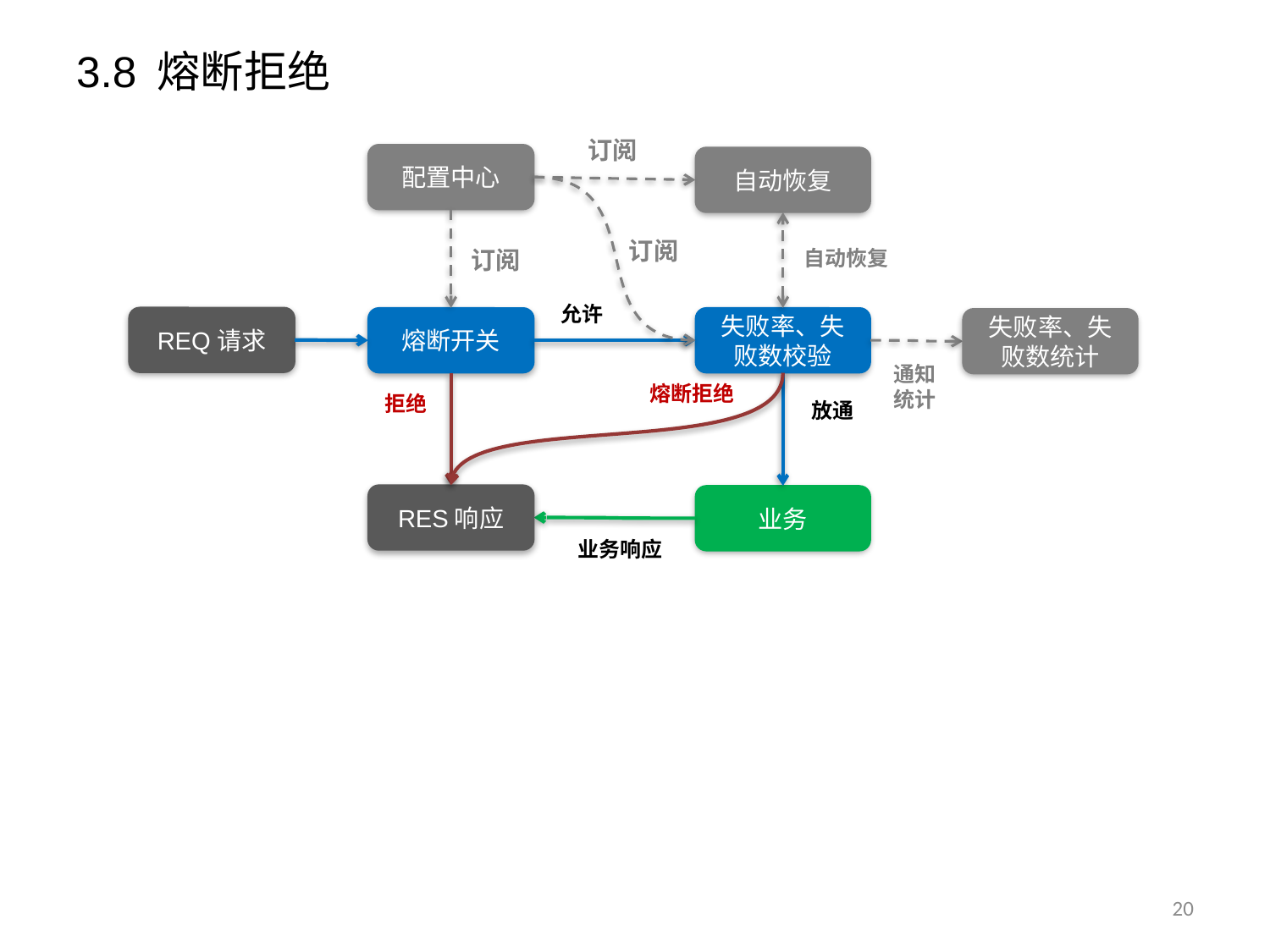

# 3.8 熔断拒绝
订阅
配置中心
自动恢复
订阅
订阅
自动恢复
允许
REQ请求
熔断开关
失败率、失败数校验
失败率、失败数统计
通知
统计
熔断拒绝
拒绝
放通
RES响应
业务
业务响应
20